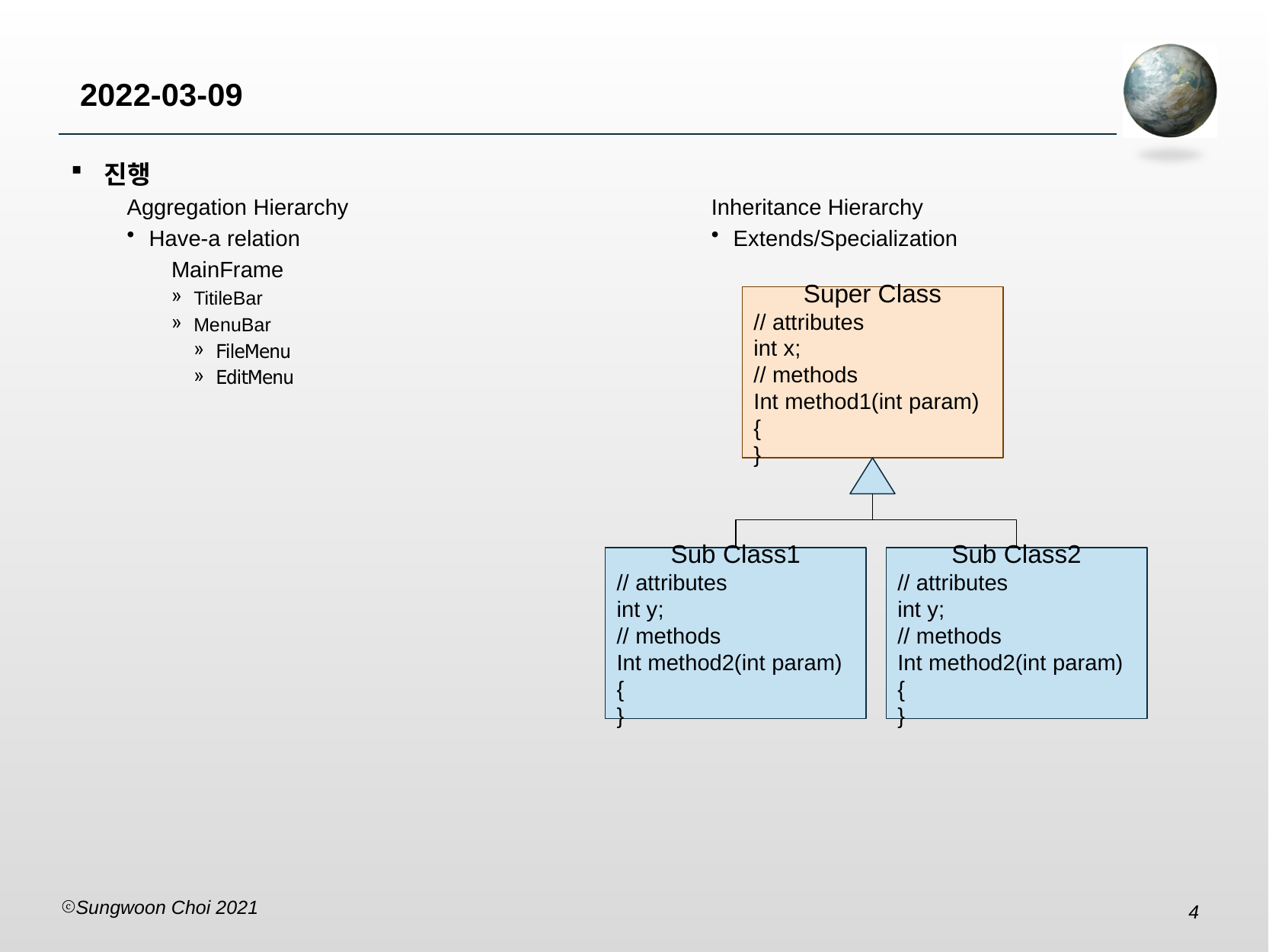

# 2022-03-09
진행
Aggregation Hierarchy
Have-a relation
MainFrame
TitileBar
MenuBar
FileMenu
EditMenu

Inheritance Hierarchy
Extends/Specialization
Super Class
// attributes
int x;
// methods
Int method1(int param) {
}

Sub Class1
// attributes
int y;
// methods
Int method2(int param) {
}
Sub Class2
// attributes
int y;
// methods
Int method2(int param) {
}
Sungwoon Choi 2021
4